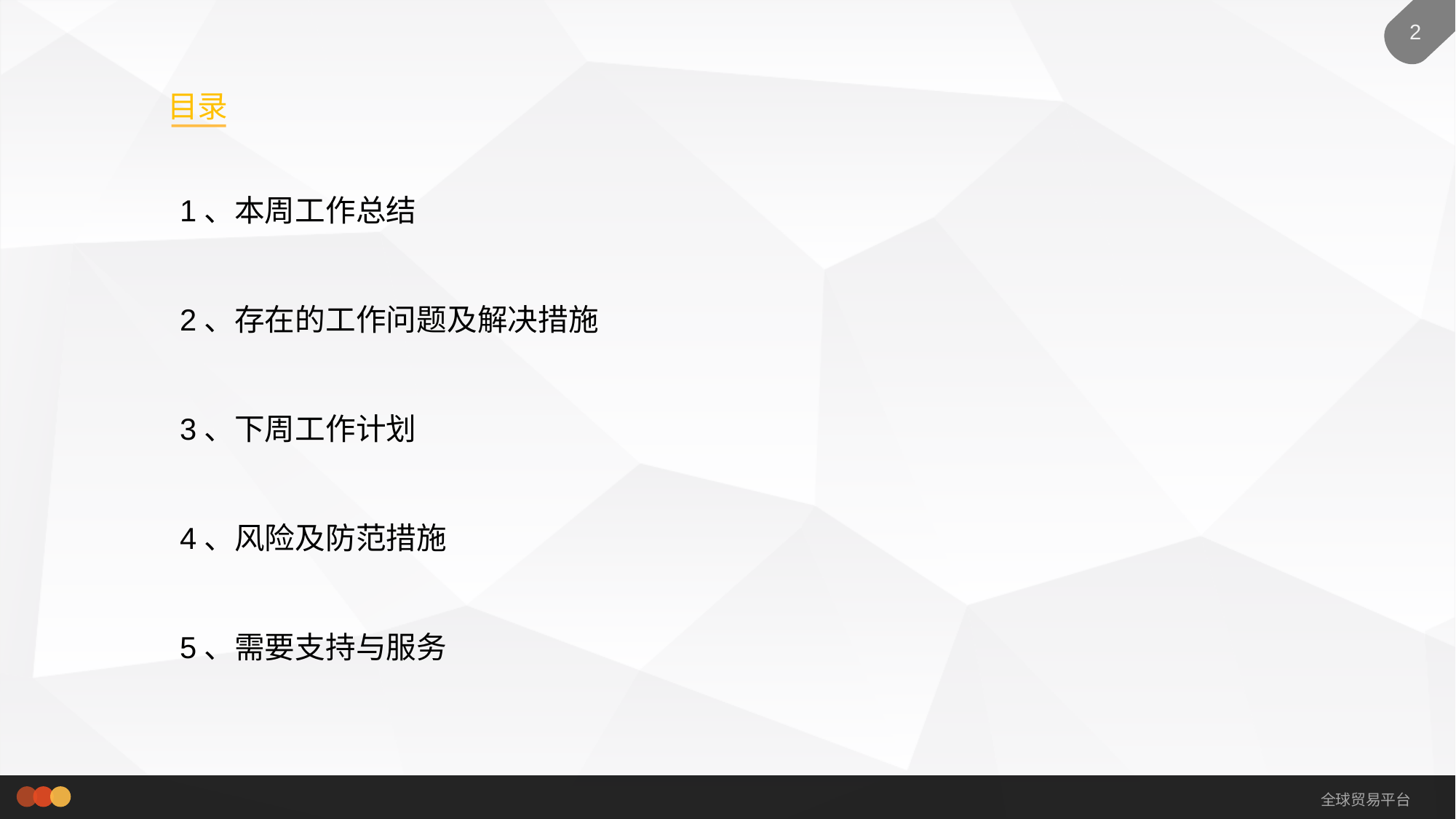

2
目录

1、本周工作总结
2、存在的工作问题及解决措施
3、下周工作计划
4、风险及防范措施
5、需要支持与服务